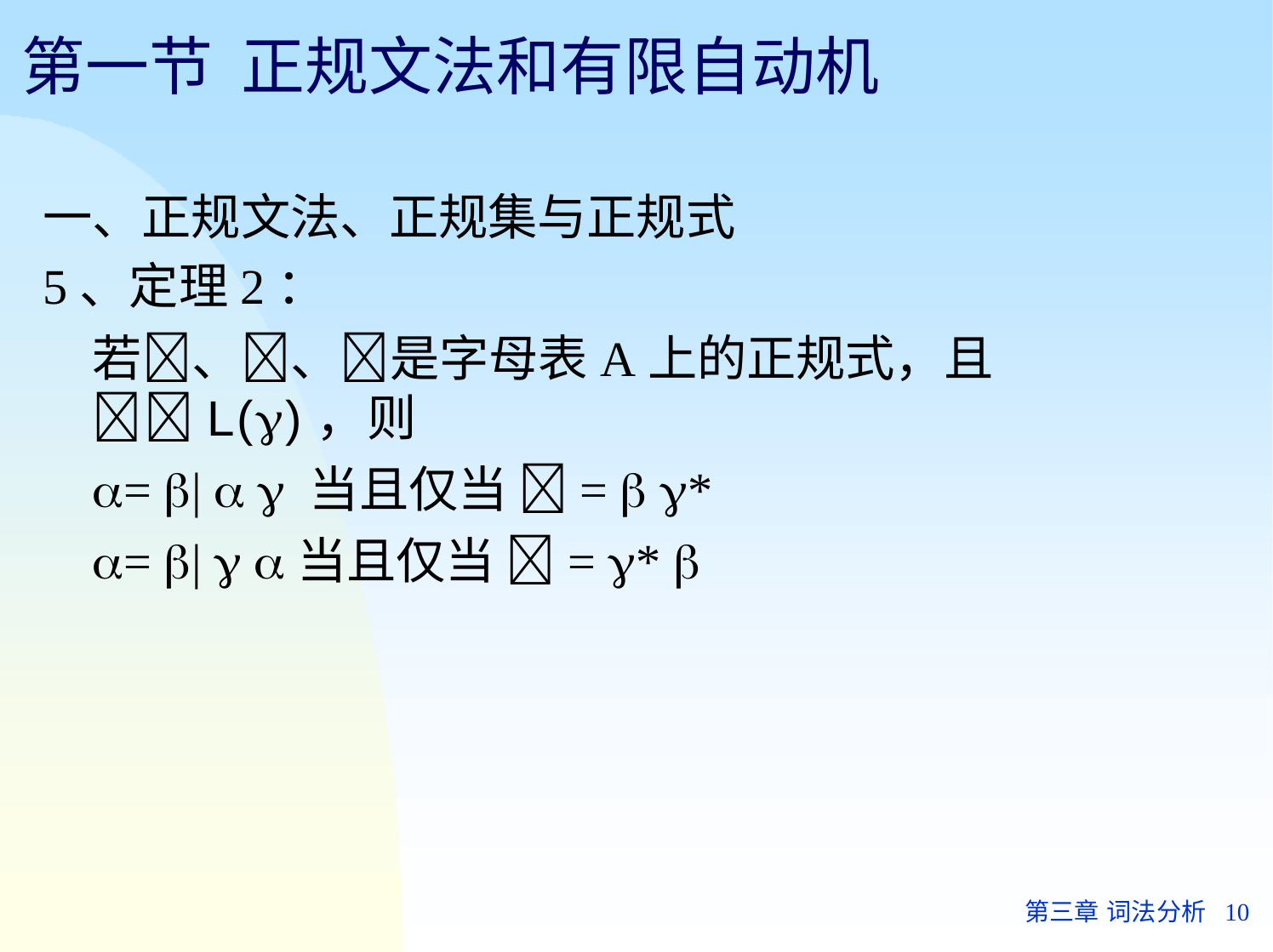

# 第一节 正规文法和有限自动机
一、正规文法、正规集与正规式
5、定理2：
若α、β、γ是字母表A上的正规式，且ε∉L(γ)，则
α= β| α γ 当且仅当 α= β γ*
α= β| γ α当且仅当 α= γ* β
第三章 词法分析	10